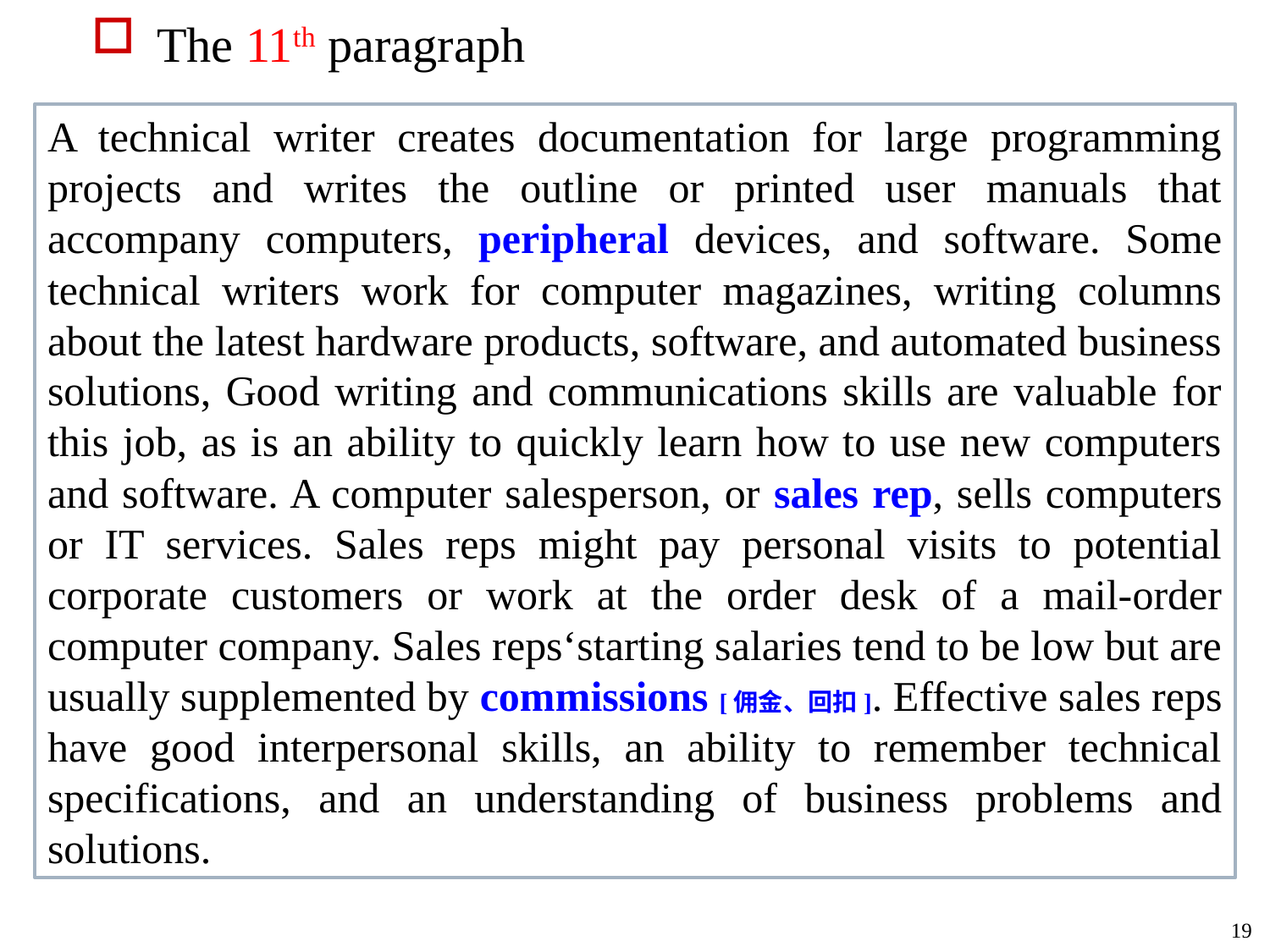

The 11th paragraph
A technical writer creates documentation for large programming projects and writes the outline or printed user manuals that accompany computers, peripheral devices, and software. Some technical writers work for computer magazines, writing columns about the latest hardware products, software, and automated business solutions, Good writing and communications skills are valuable for this job, as is an ability to quickly learn how to use new computers and software. A computer salesperson, or sales rep, sells computers or IT services. Sales reps might pay personal visits to potential corporate customers or work at the order desk of a mail-order computer company. Sales reps‘starting salaries tend to be low but are usually supplemented by commissions [佣金、回扣]. Effective sales reps have good interpersonal skills, an ability to remember technical specifications, and an understanding of business problems and solutions.
19